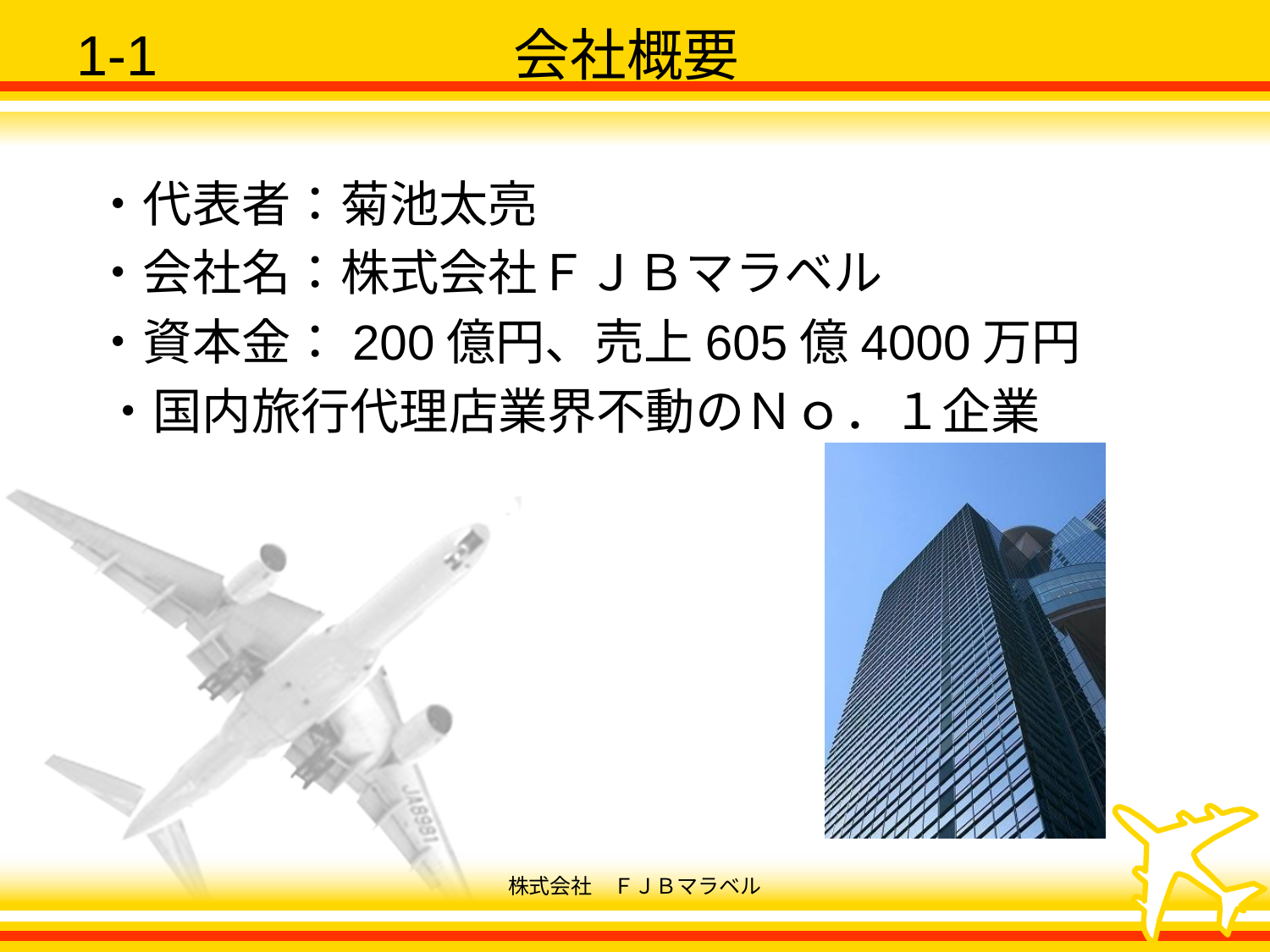

# 1-1			　会社概要
・代表者：菊池太亮
・会社名：株式会社ＦＪＢマラベル
・資本金：200億円、売上605億4000万円
 ・国内旅行代理店業界不動のＮｏ．１企業

株式会社　ＦＪＢマラベル